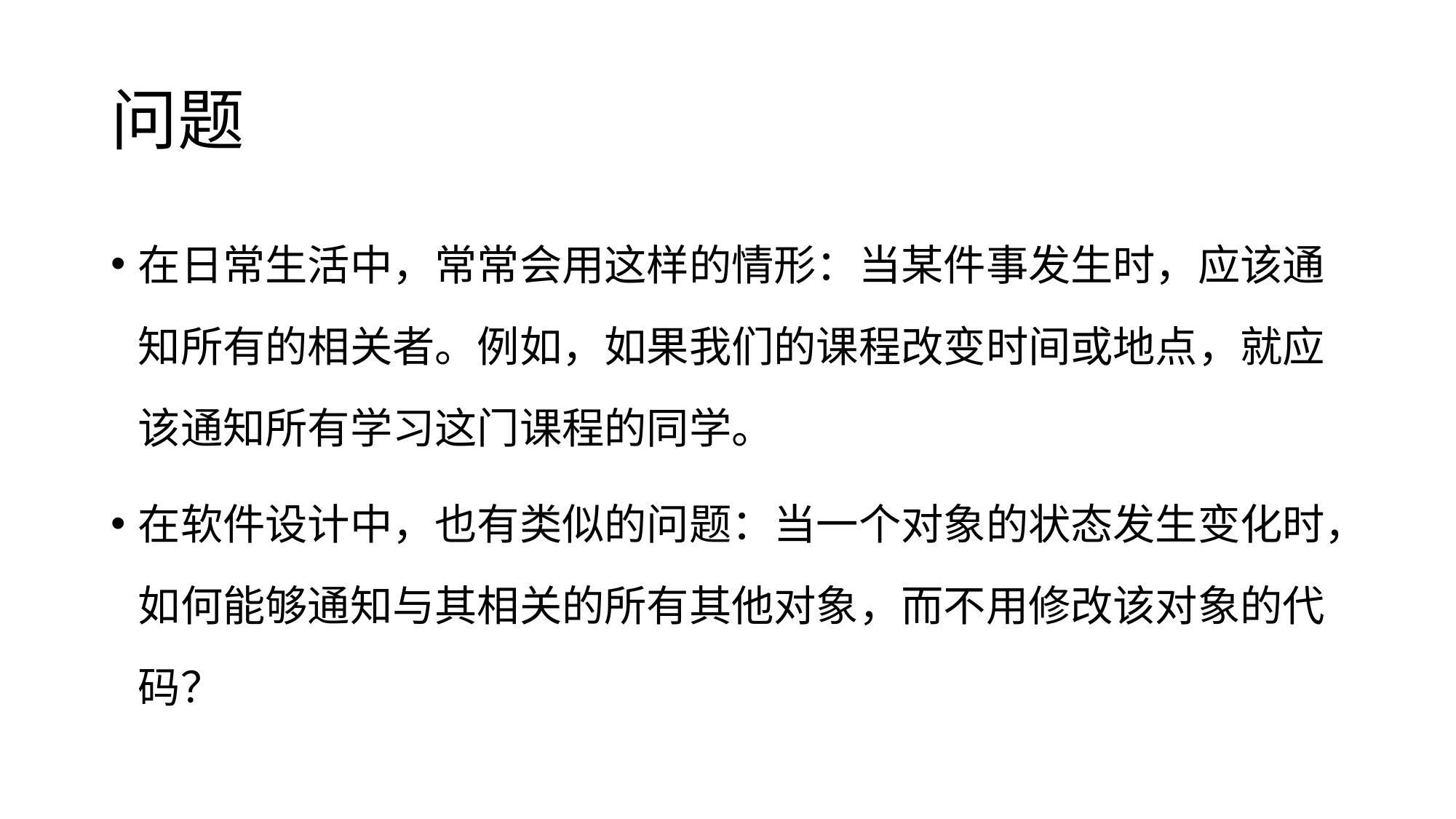

# 问题
在日常生活中，常常会用这样的情形：当某件事发生时，应该通知所有的相关者。例如，如果我们的课程改变时间或地点，就应该通知所有学习这门课程的同学。
在软件设计中，也有类似的问题：当一个对象的状态发生变化时，如何能够通知与其相关的所有其他对象，而不用修改该对象的代码？